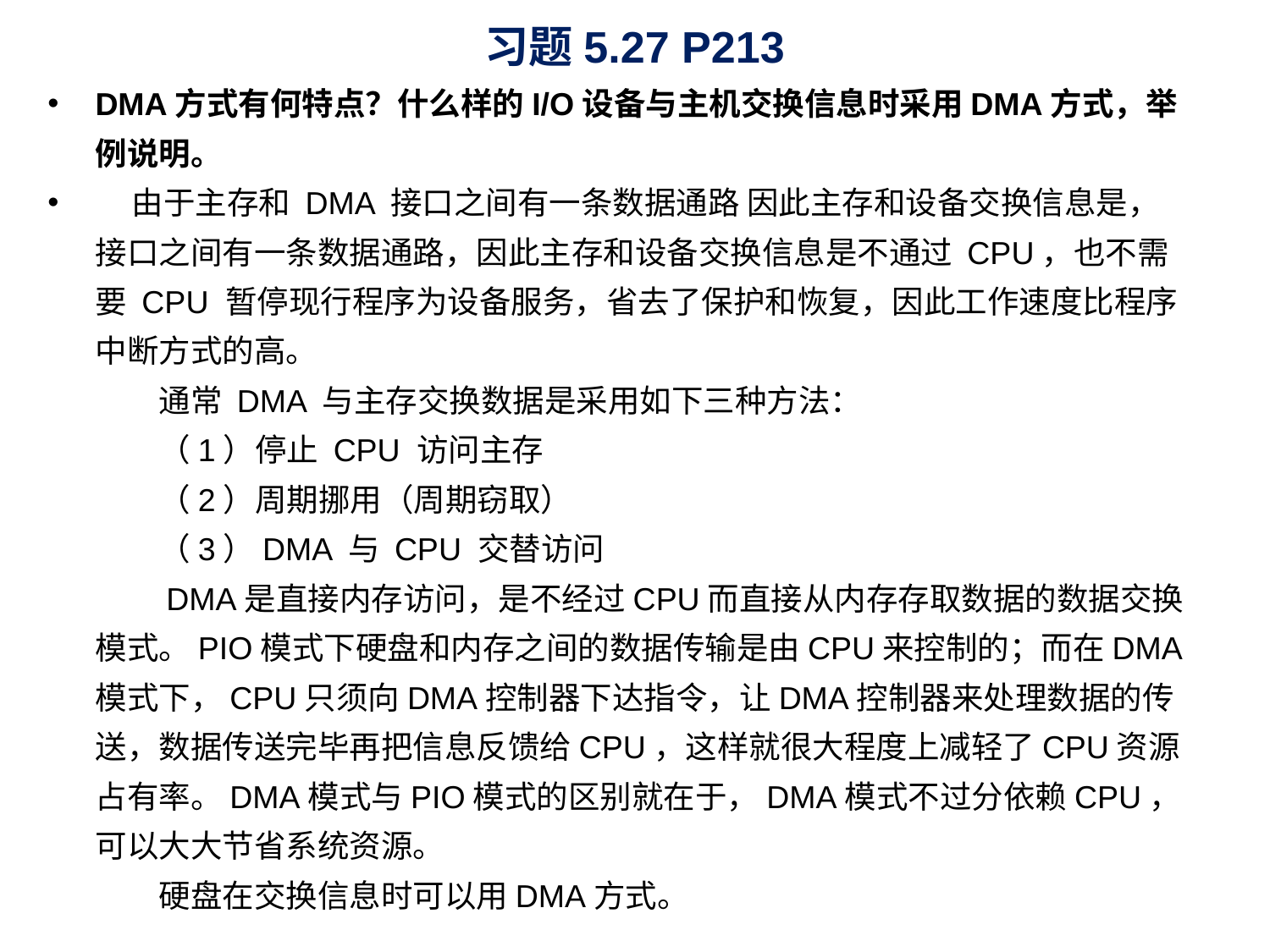

# 习题5.27 P213
DMA方式有何特点？什么样的I/O设备与主机交换信息时采用DMA方式，举例说明。
    由于主存和 DMA 接口之间有一条数据通路 因此主存和设备交换信息是， 接口之间有一条数据通路，因此主存和设备交换信息是不通过 CPU，也不需要 CPU 暂停现行程序为设备服务，省去了保护和恢复，因此工作速度比程序中断方式的高。
　　通常 DMA 与主存交换数据是采用如下三种方法：
　　（1）停止 CPU 访问主存
　　（2）周期挪用（周期窃取）
　　（3）DMA 与 CPU 交替访问
　　DMA是直接内存访问，是不经过CPU而直接从内存存取数据的数据交换模式。PIO模式下硬盘和内存之间的数据传输是由CPU来控制的；而在DMA模式下，CPU只须向DMA控制器下达指令，让DMA控制器来处理数据的传送，数据传送完毕再把信息反馈给CPU，这样就很大程度上减轻了CPU资源占有率。DMA模式与PIO模式的区别就在于，DMA模式不过分依赖CPU，可以大大节省系统资源。
　　硬盘在交换信息时可以用DMA方式。